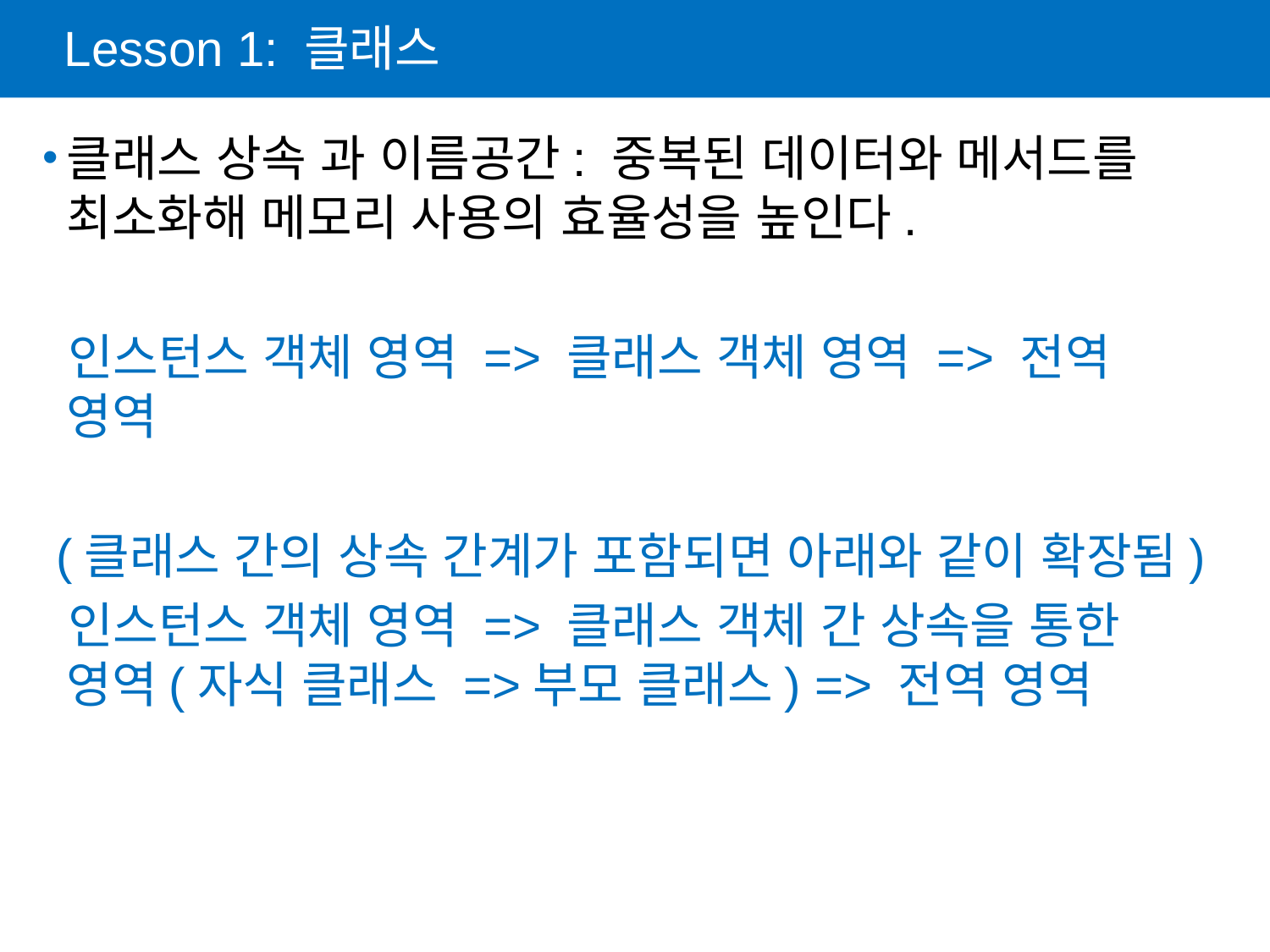

# Lesson 1: 클래스
클래스 상속 과 이름공간: 중복된 데이터와 메서드를 최소화해 메모리 사용의 효율성을 높인다.

 인스턴스 객체 영역 => 클래스 객체 영역 => 전역 영역

 (클래스 간의 상속 간계가 포함되면 아래와 같이 확장됨)
 인스턴스 객체 영역 => 클래스 객체 간 상속을 통한 영역(자식 클래스 =>부모 클래스) => 전역 영역